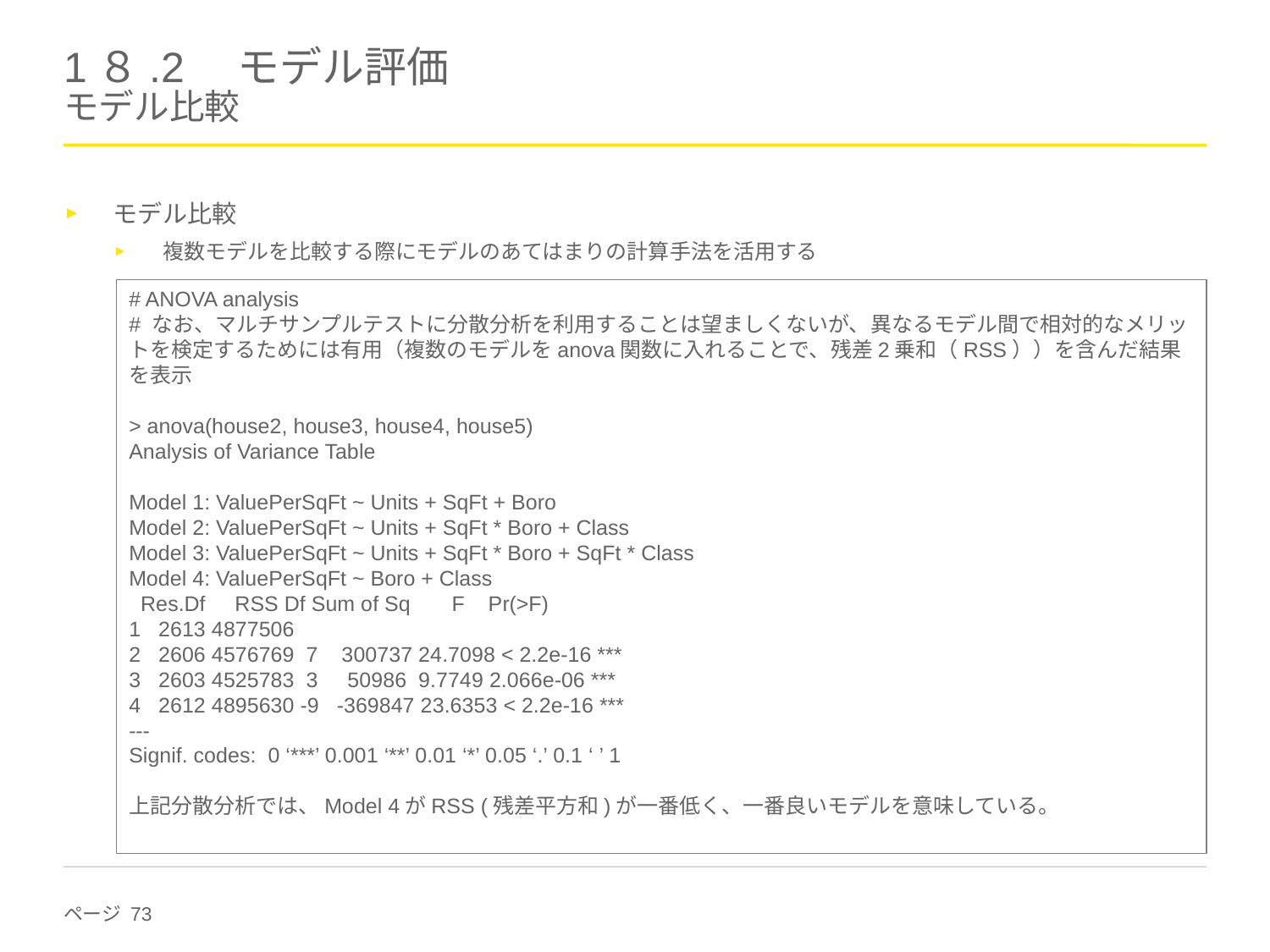

# 1８.2　モデル評価 モデル比較
モデル比較
複数モデルを比較する際にモデルのあてはまりの計算手法を活用する
# ANOVA analysis
# なお、マルチサンプルテストに分散分析を利用することは望ましくないが、異なるモデル間で相対的なメリットを検定するためには有用（複数のモデルをanova関数に入れることで、残差2乗和（RSS））を含んだ結果を表示

> anova(house2, house3, house4, house5)
Analysis of Variance Table

Model 1: ValuePerSqFt ~ Units + SqFt + Boro
Model 2: ValuePerSqFt ~ Units + SqFt * Boro + Class
Model 3: ValuePerSqFt ~ Units + SqFt * Boro + SqFt * Class
Model 4: ValuePerSqFt ~ Boro + Class
  Res.Df     RSS Df Sum of Sq       F    Pr(>F)
1   2613 4877506
2   2606 4576769  7    300737 24.7098 < 2.2e-16 ***
3   2603 4525783  3     50986  9.7749 2.066e-06 ***
4   2612 4895630 -9   -369847 23.6353 < 2.2e-16 ***
---
Signif. codes:  0 ‘***’ 0.001 ‘**’ 0.01 ‘*’ 0.05 ‘.’ 0.1 ‘ ’ 1

上記分散分析では、Model 4がRSS (残差平方和)が一番低く、一番良いモデルを意味している。